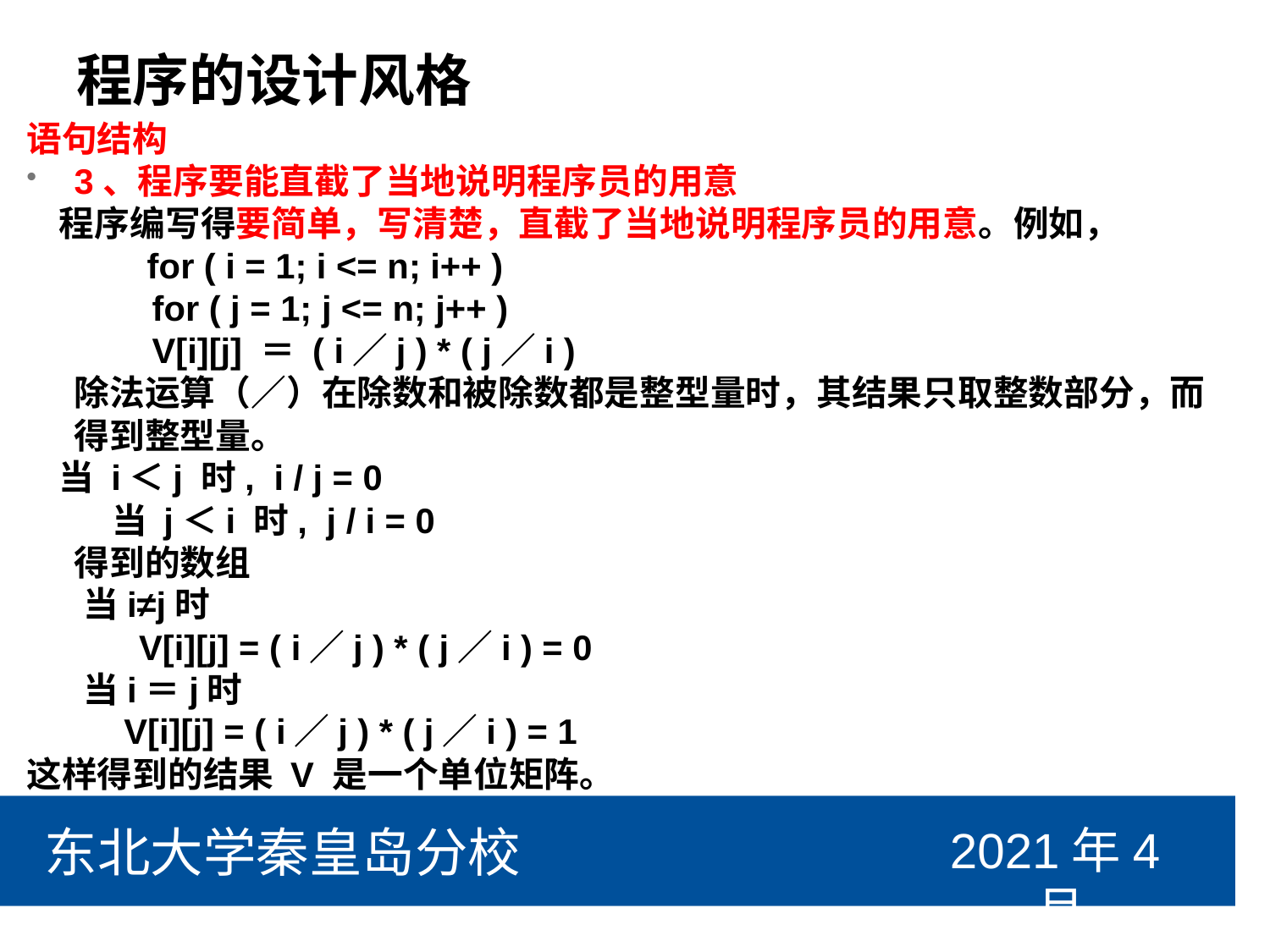

# 程序的设计风格
语句结构
3、程序要能直截了当地说明程序员的用意
   程序编写得要简单，写清楚，直截了当地说明程序员的用意。例如，
        for ( i = 1; i <= n; i++ )
        for ( j = 1; j <= n; j++ )
        V[i][j] ＝ ( i／j ) * ( j／i )
除法运算（／）在除数和被除数都是整型量时，其结果只取整数部分，而得到整型量。
   当 i＜j 时,  i / j = 0
   当 j＜i 时,  j / i = 0
得到的数组
      当i≠j时
       V[i][j] = ( i／j ) * ( j／i ) = 0
      当i＝j时
          V[i][j] = ( i／j ) * ( j／i ) = 1
这样得到的结果 V 是一个单位矩阵。